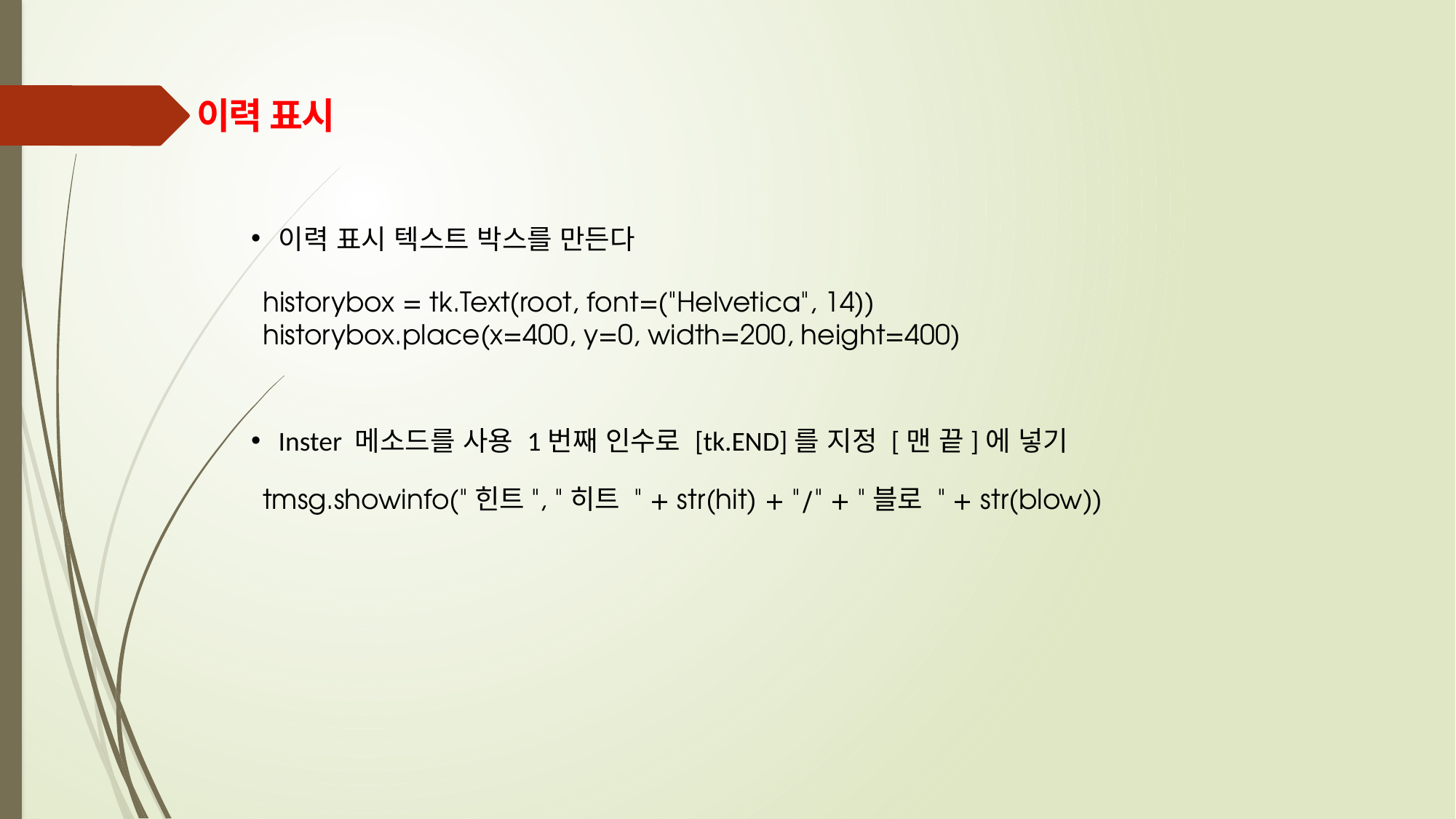

이력 표시
이력 표시 텍스트 박스를 만든다

historybox = tk.Text(root, font=("Helvetica", 14))
historybox.place(x=400, y=0, width=200, height=400)
Inster 메소드를 사용 1번째 인수로 [tk.END]를 지정 [맨 끝]에 넣기

tmsg.showinfo("힌트", "히트 " + str(hit) + "/" + "블로 " + str(blow))